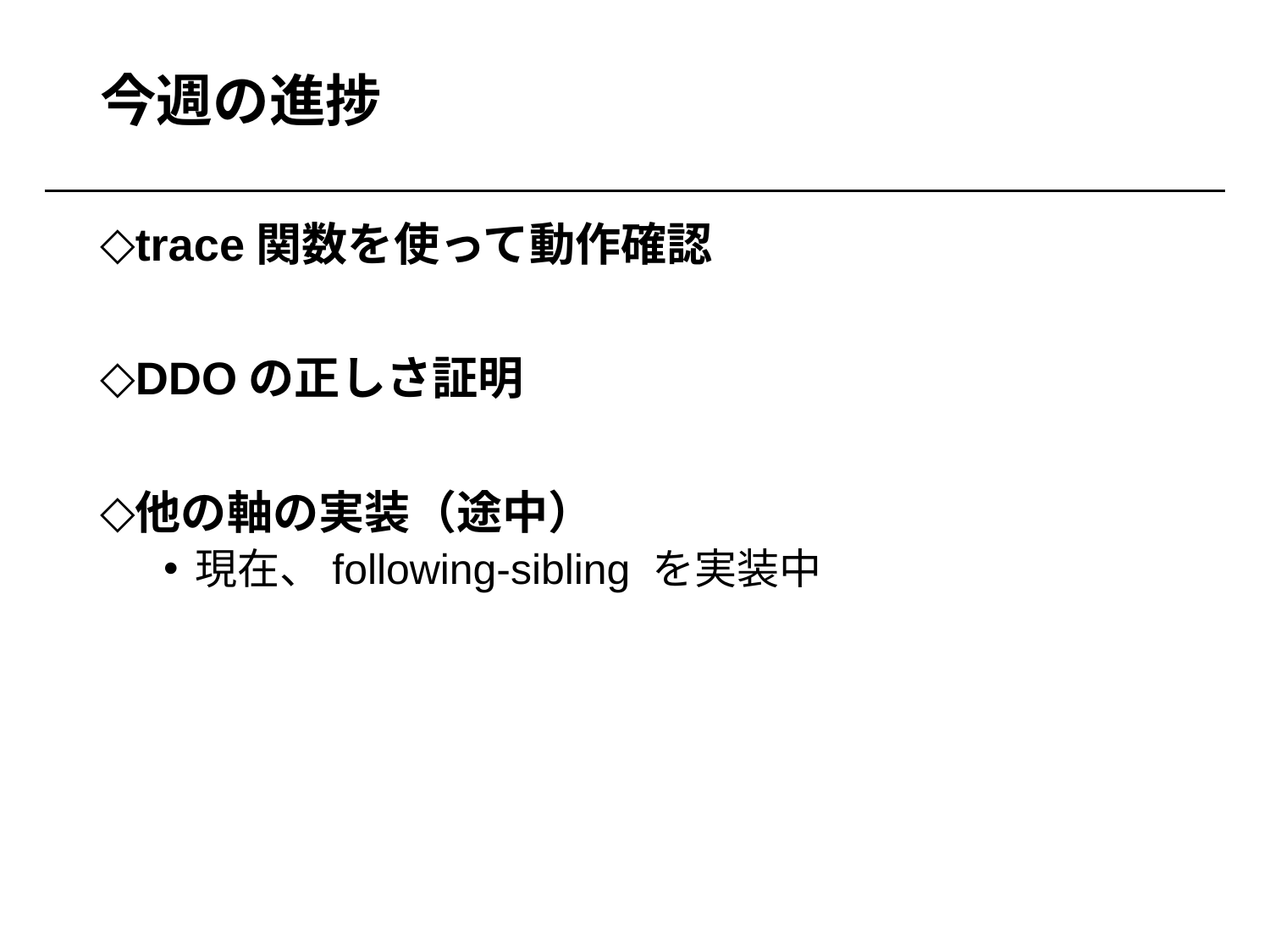

# 今週の進捗
trace関数を使って動作確認

DDOの正しさ証明

他の軸の実装（途中）
現在、following-sibling を実装中